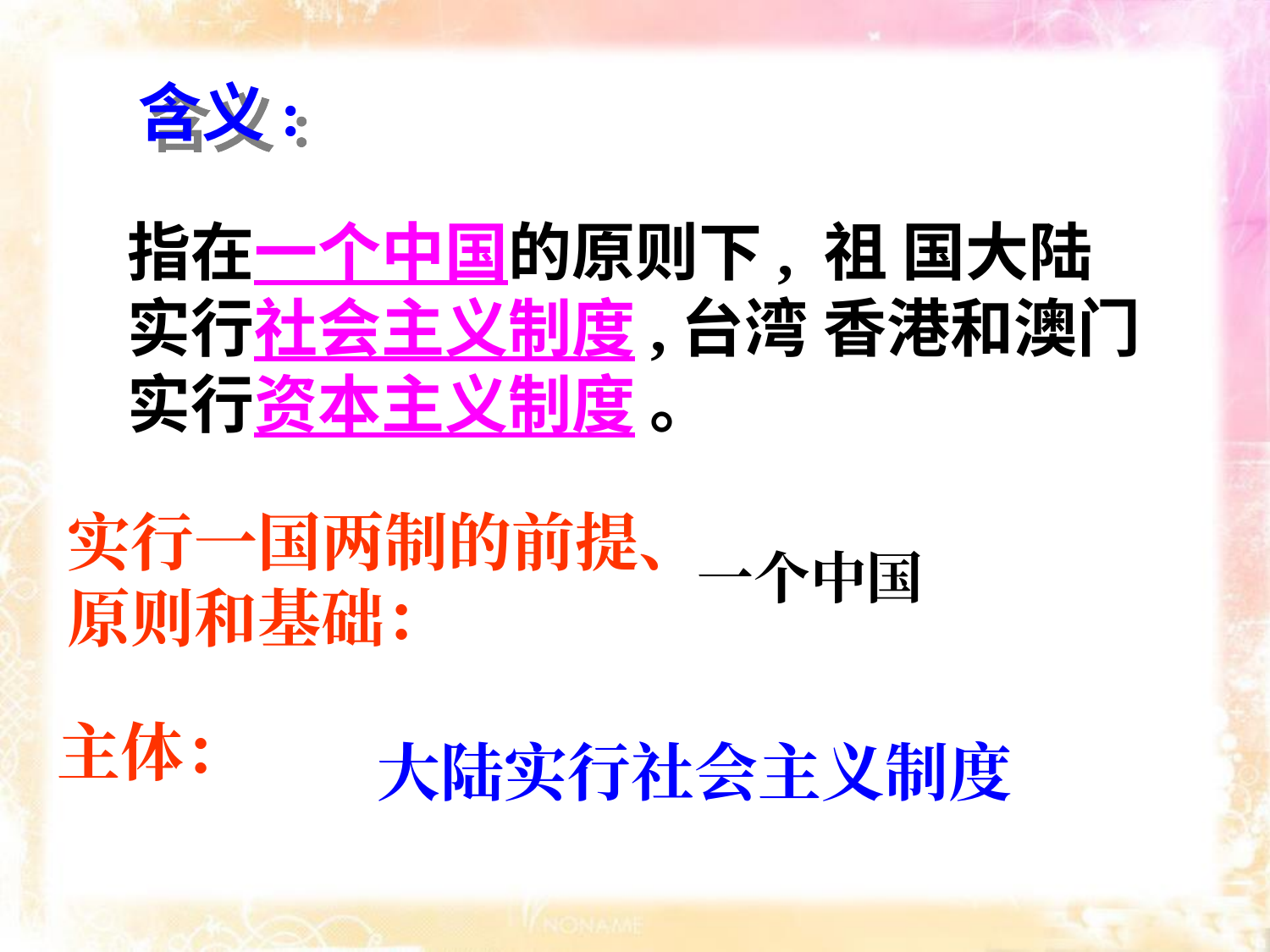

含义:
指在一个中国的原则下, 祖 国大陆实行社会主义制度,台湾 香港和澳门实行资本主义制度 。
实行一国两制的前提、原则和基础：
一个中国
主体：
大陆实行社会主义制度